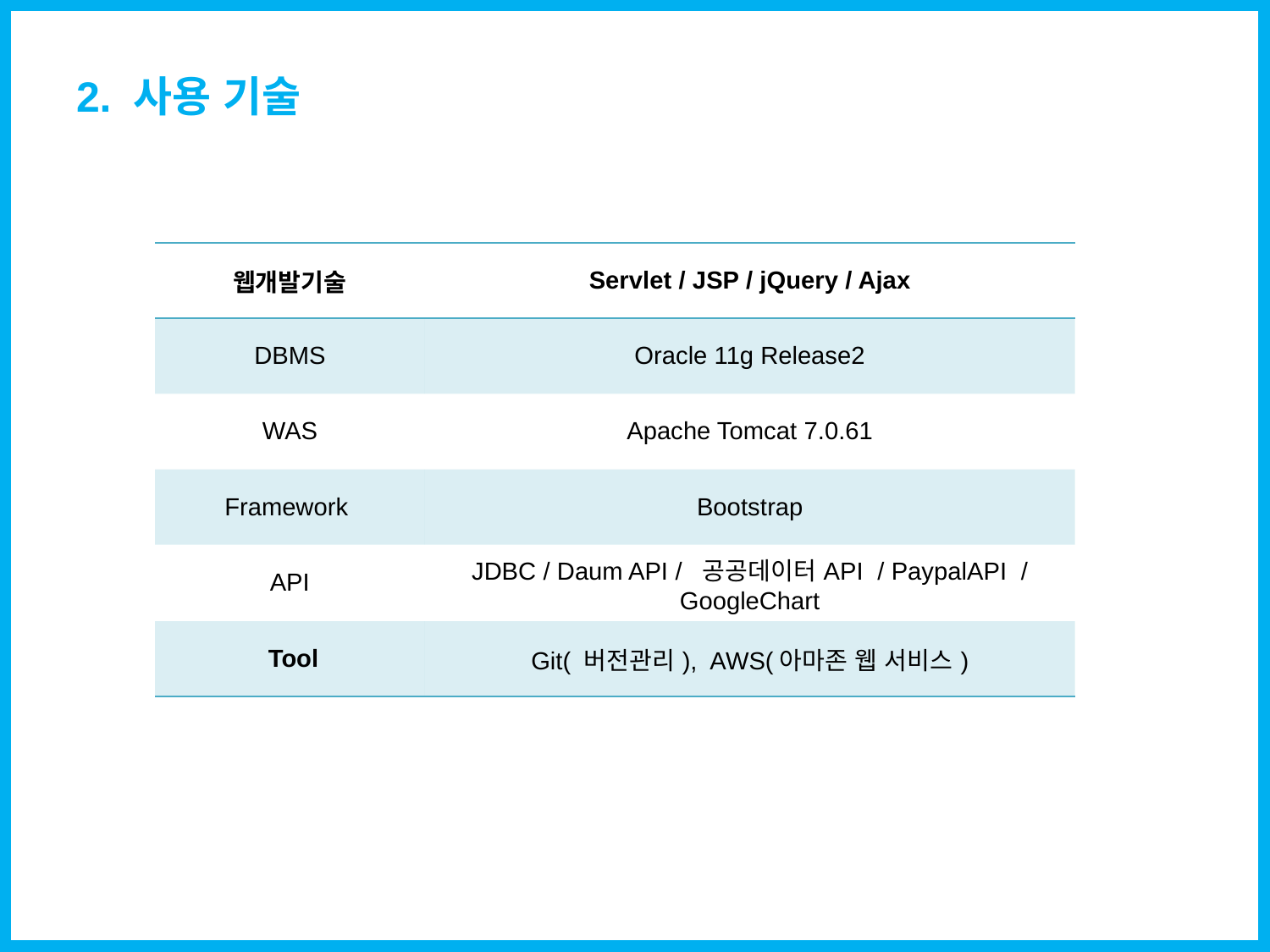

2. 사용 기술
| 웹개발기술 | Servlet / JSP / jQuery / Ajax |
| --- | --- |
| DBMS | Oracle 11g Release2 |
| WAS | Apache Tomcat 7.0.61 |
| Framework | Bootstrap |
| API | JDBC / Daum API / 공공데이터API / PaypalAPI /GoogleChart |
| Tool | Git( 버전관리), AWS(아마존 웹 서비스) |